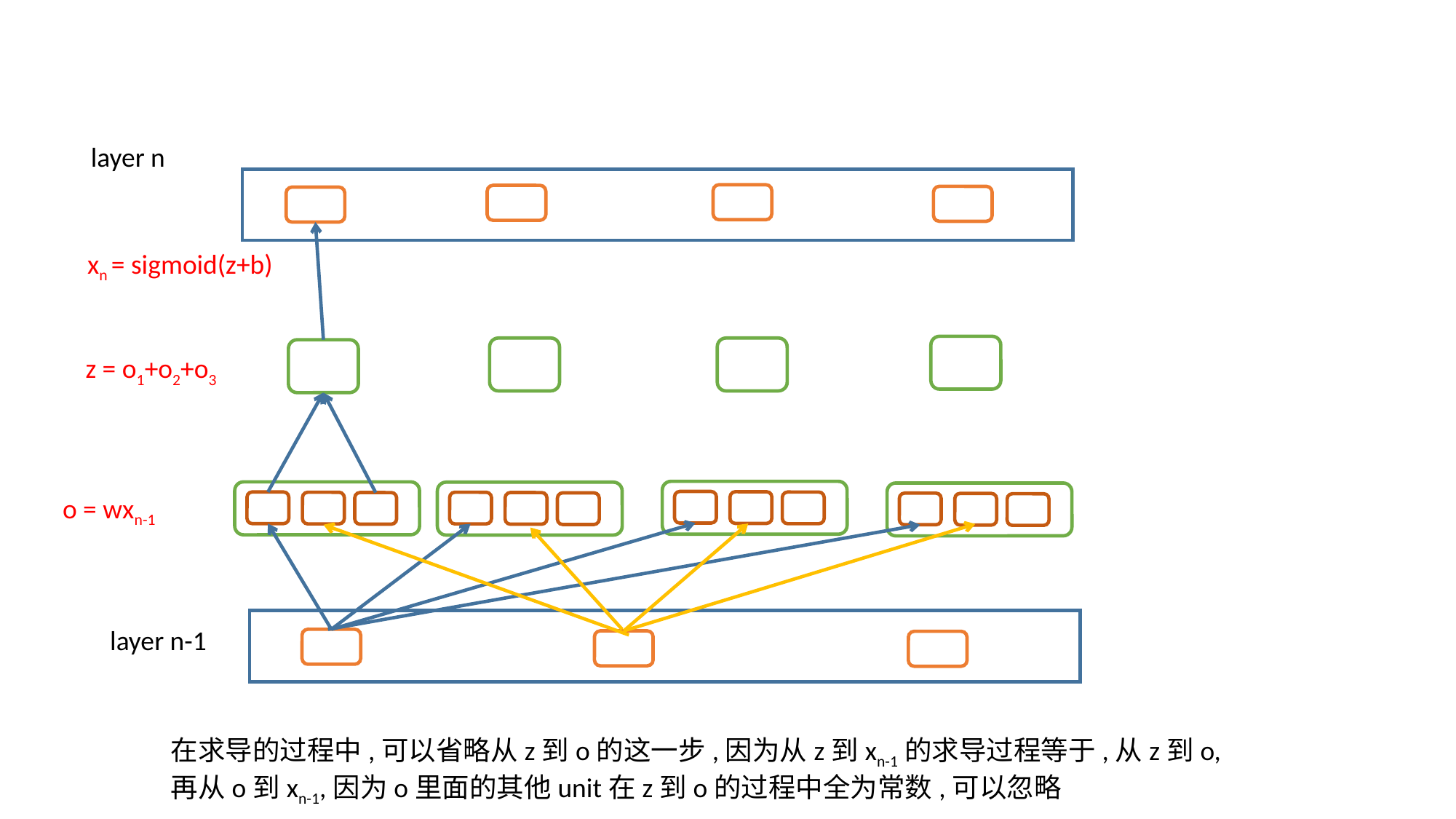

layer n

xn = sigmoid(z+b)

z = o1+o2+o3

o = wxn-1

layer n-1

在求导的过程中,可以省略从z到o的这一步,因为从z到xn-1的求导过程等于,从z到o,再从o到xn-1,因为o里面的其他unit在z到o的过程中全为常数,可以忽略